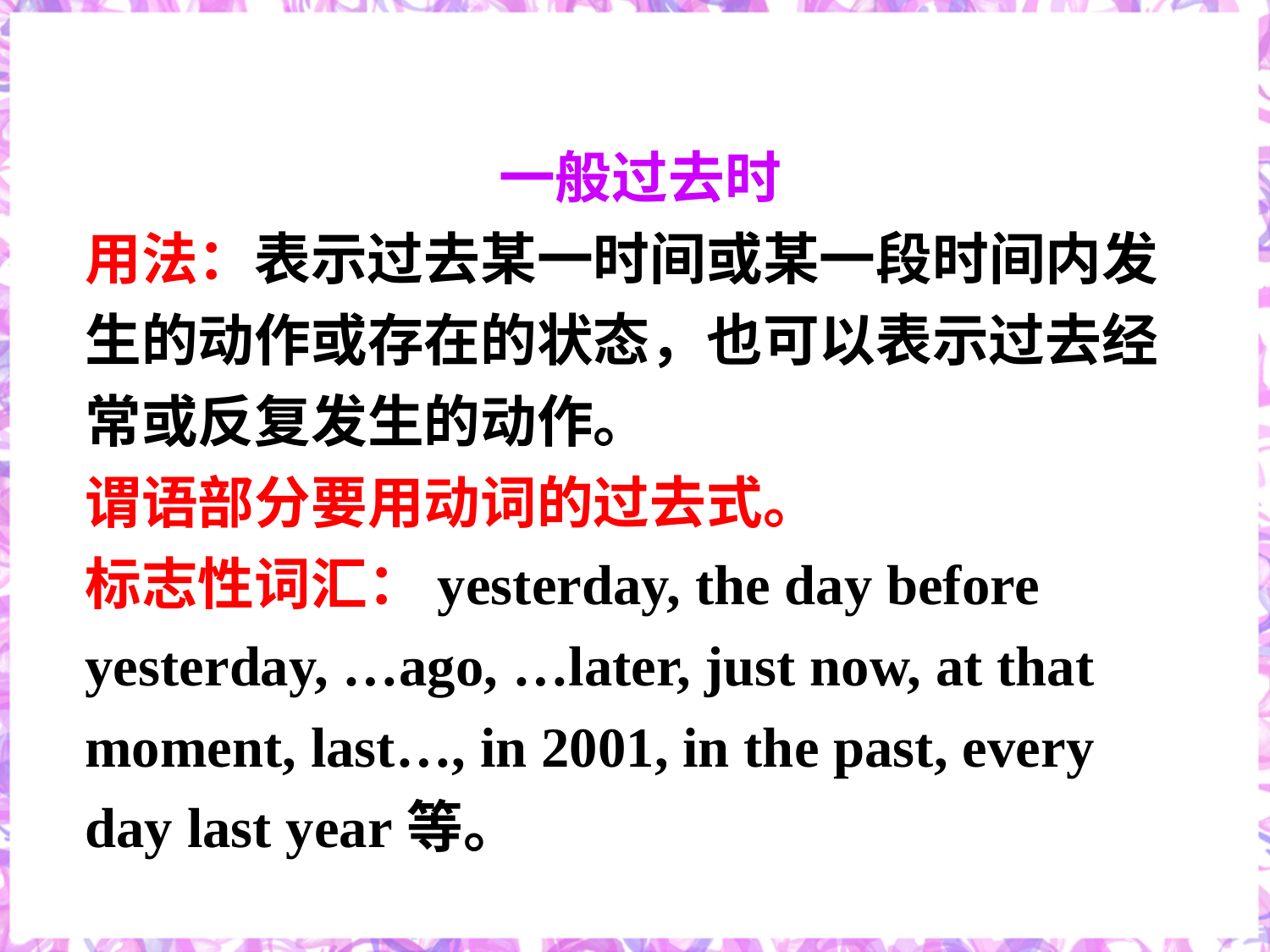

一般过去时
用法：表示过去某一时间或某一段时间内发生的动作或存在的状态，也可以表示过去经常或反复发生的动作。
谓语部分要用动词的过去式。
标志性词汇：yesterday, the day before yesterday, …ago, …later, just now, at that moment, last…, in 2001, in the past, every day last year等。